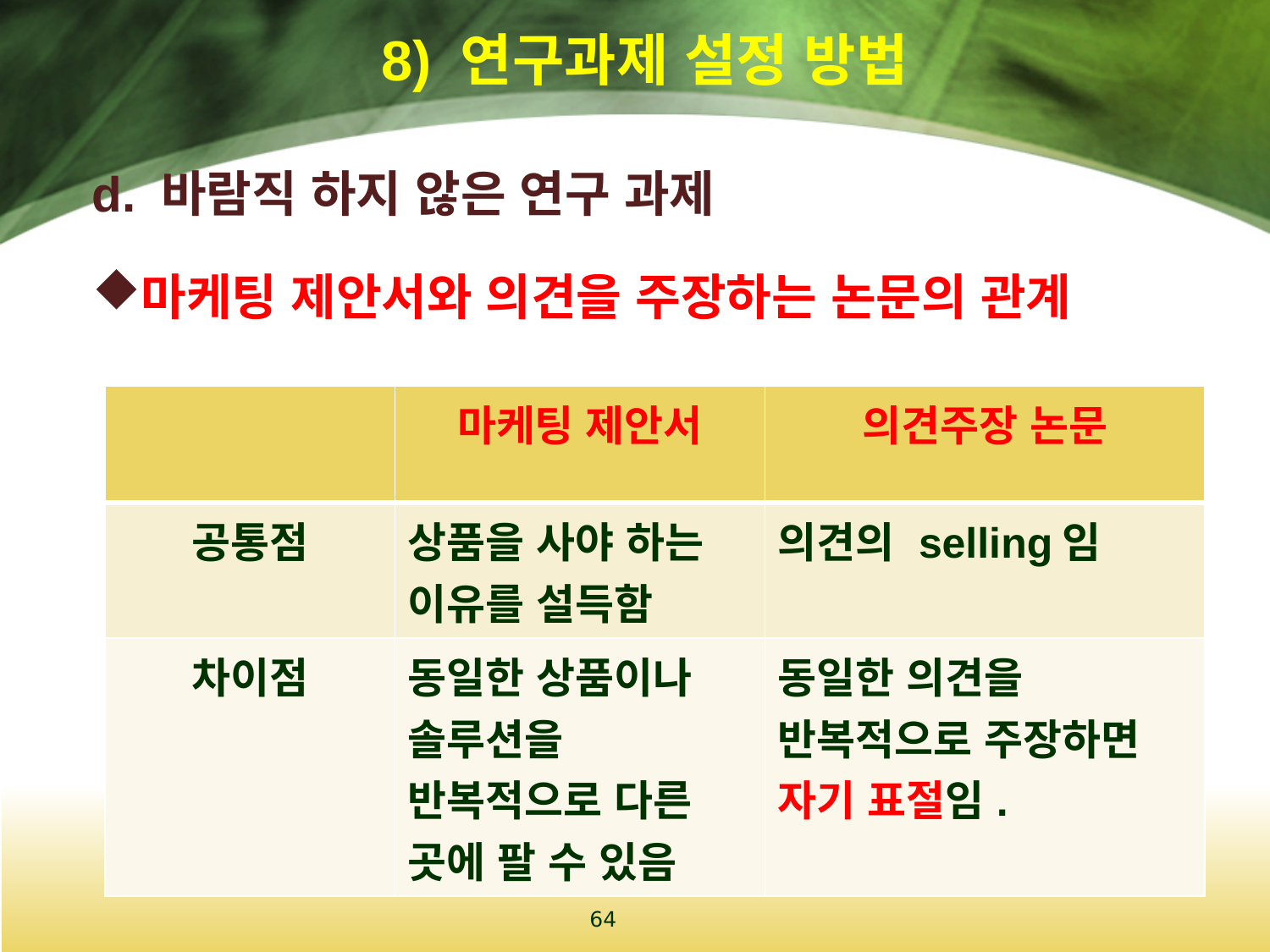

# 8) 연구과제 설정 방법
d. 바람직 하지 않은 연구 과제

마케팅 제안서와 의견을 주장하는 논문의 관계

|  | 마케팅 제안서 | 의견주장 논문 |
| --- | --- | --- |
| 공통점 | 상품을 사야 하는 이유를 설득함 | 의견의 selling임 |
| 차이점 | 동일한 상품이나 솔루션을 반복적으로 다른 곳에 팔 수 있음 | 동일한 의견을 반복적으로 주장하면 자기 표절임. |
64